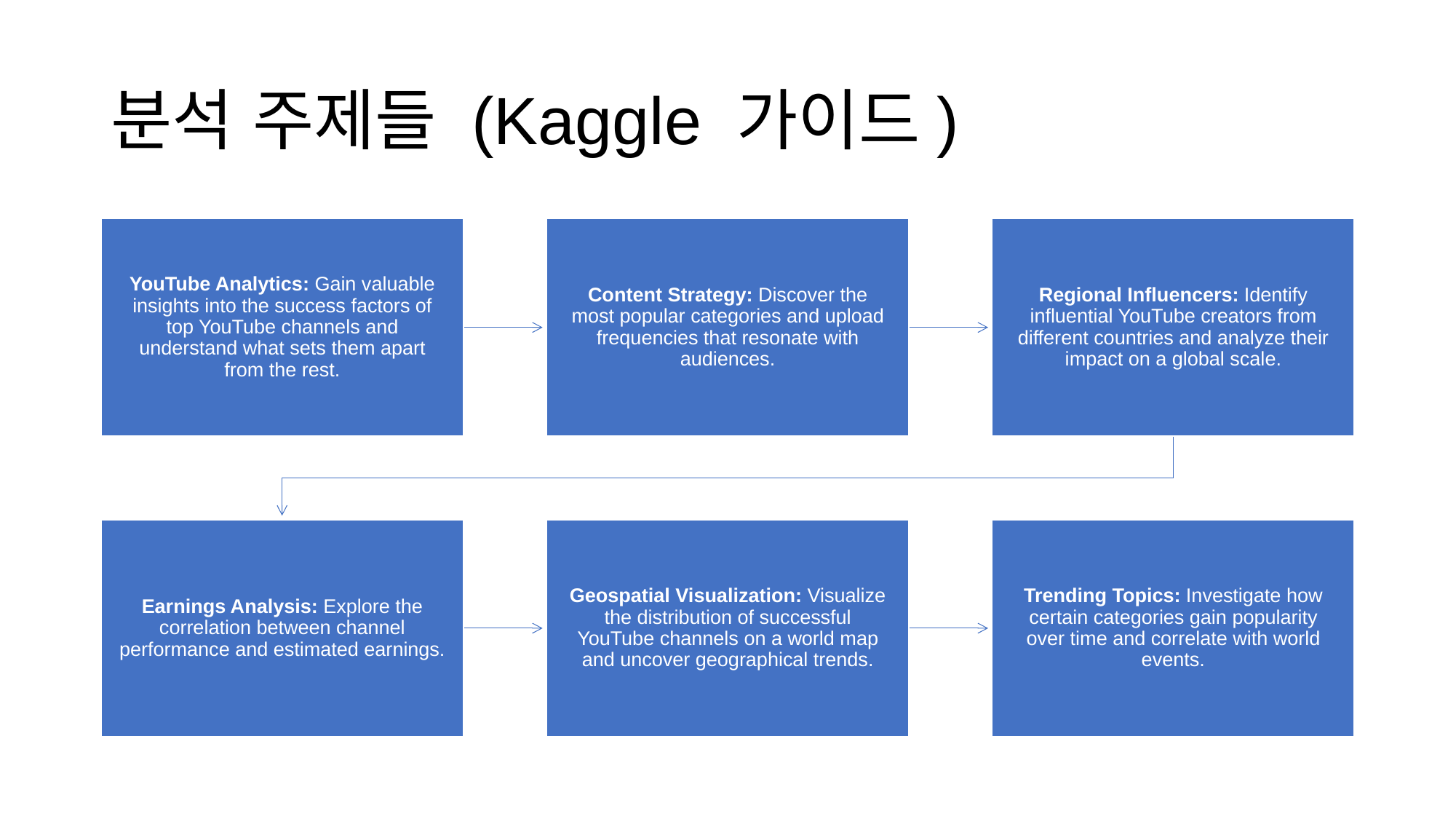

# 분석 주제들 (Kaggle 가이드)

YouTube Analytics: Gain valuable insights into the success factors of top YouTube channels and understand what sets them apart from the rest.

Content Strategy: Discover the most popular categories and upload frequencies that resonate with audiences.

Regional Influencers: Identify influential YouTube creators from different countries and analyze their impact on a global scale.

Earnings Analysis: Explore the correlation between channel performance and estimated earnings.

Geospatial Visualization: Visualize the distribution of successful YouTube channels on a world map and uncover geographical trends.
Trending Topics: Investigate how certain categories gain popularity over time and correlate with world events.